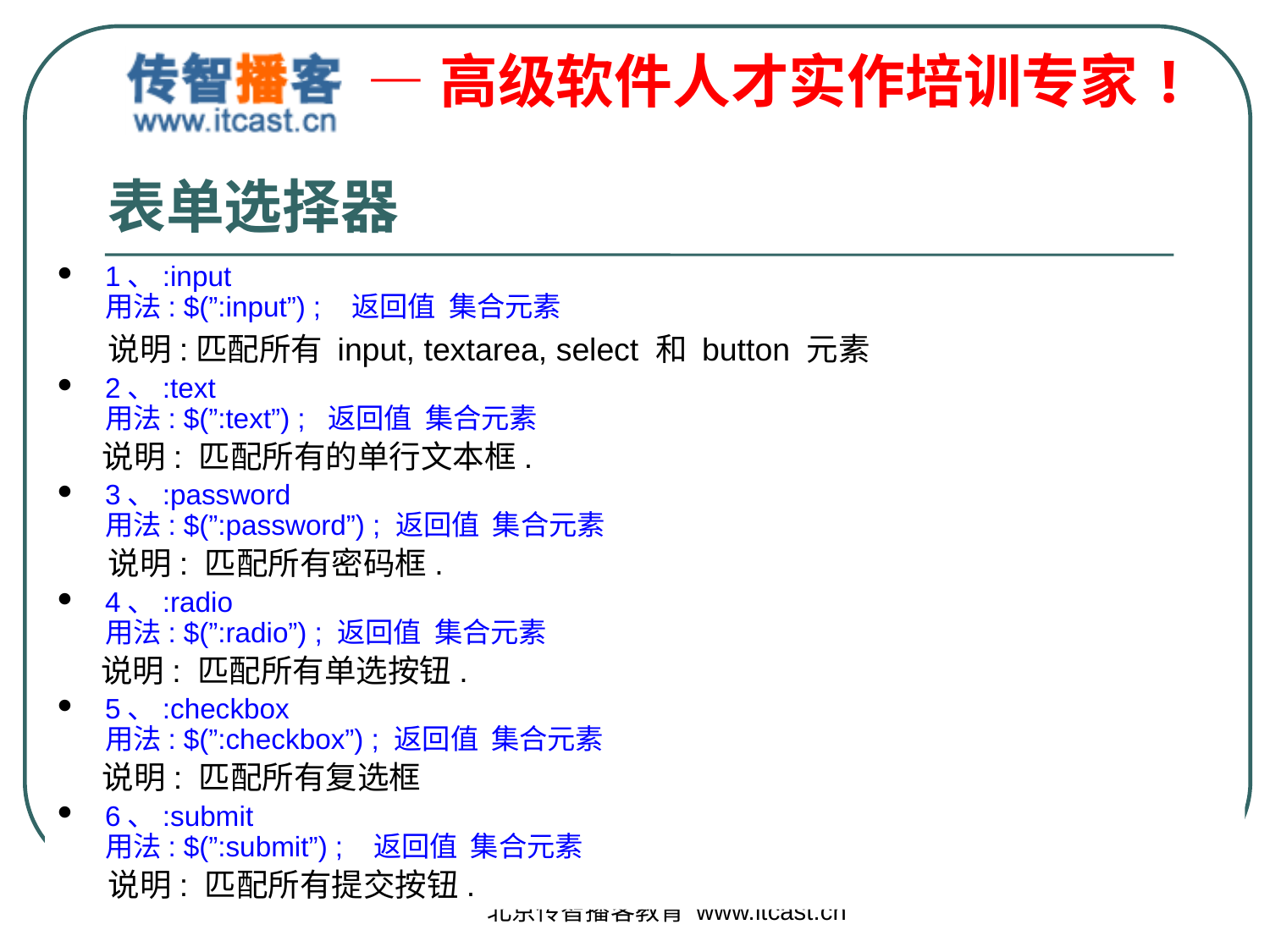

表单选择器
1、:input
用法: $(”:input”) ;   返回值  集合元素
      说明:匹配所有 input, textarea, select 和 button 元素
2、:text
用法: $(”:text”) ;  返回值  集合元素
      说明: 匹配所有的单行文本框.
3、:password
用法: $(”:password”) ; 返回值  集合元素
      说明: 匹配所有密码框.
4、:radio
用法: $(”:radio”) ; 返回值  集合元素
     说明: 匹配所有单选按钮.
5、:checkbox
用法: $(”:checkbox”) ; 返回值  集合元素
      说明: 匹配所有复选框
6、:submit
用法: $(”:submit”) ;   返回值  集合元素
      说明: 匹配所有提交按钮.
北京传智播客教育 www.itcast.cn